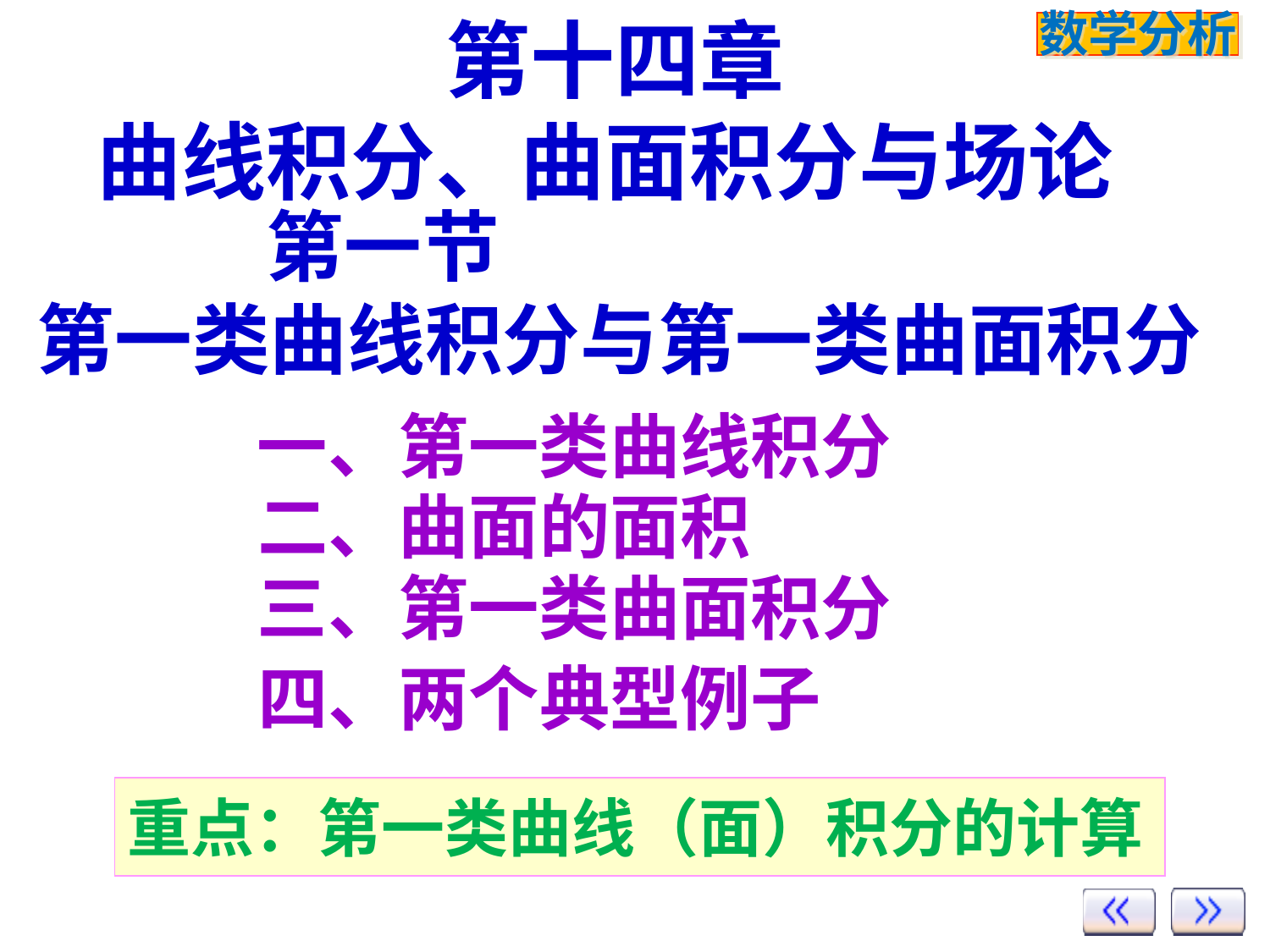

第十四章
曲线积分、曲面积分与场论
            第一节
第一类曲线积分与第一类曲面积分
一、第一类曲线积分
二、曲面的面积
三、第一类曲面积分
四、两个典型例子
重点：第一类曲线（面）积分的计算